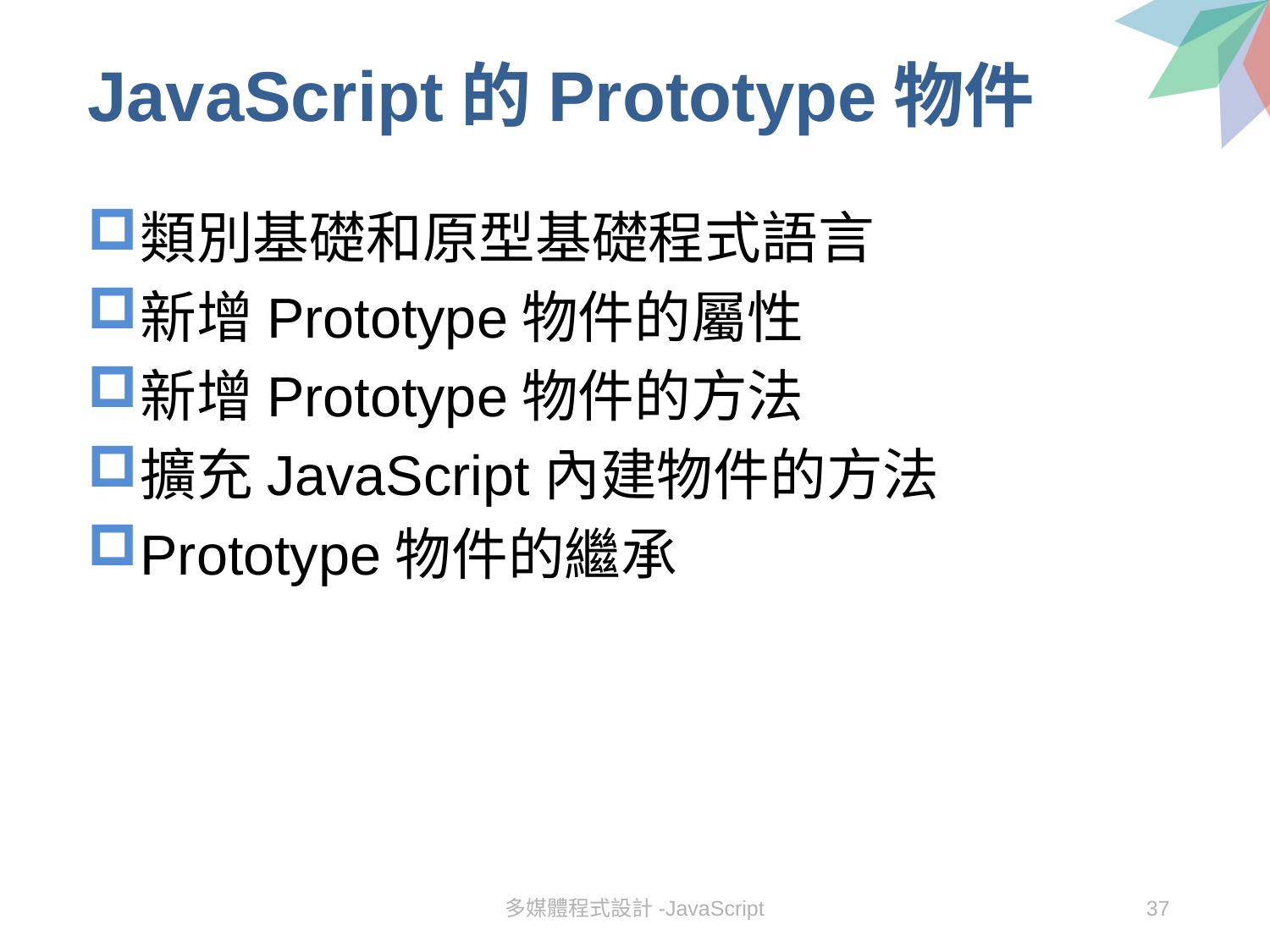

# JavaScript的Prototype物件
類別基礎和原型基礎程式語言
新增Prototype物件的屬性
新增Prototype物件的方法
擴充JavaScript內建物件的方法
Prototype物件的繼承
多媒體程式設計-JavaScript
37